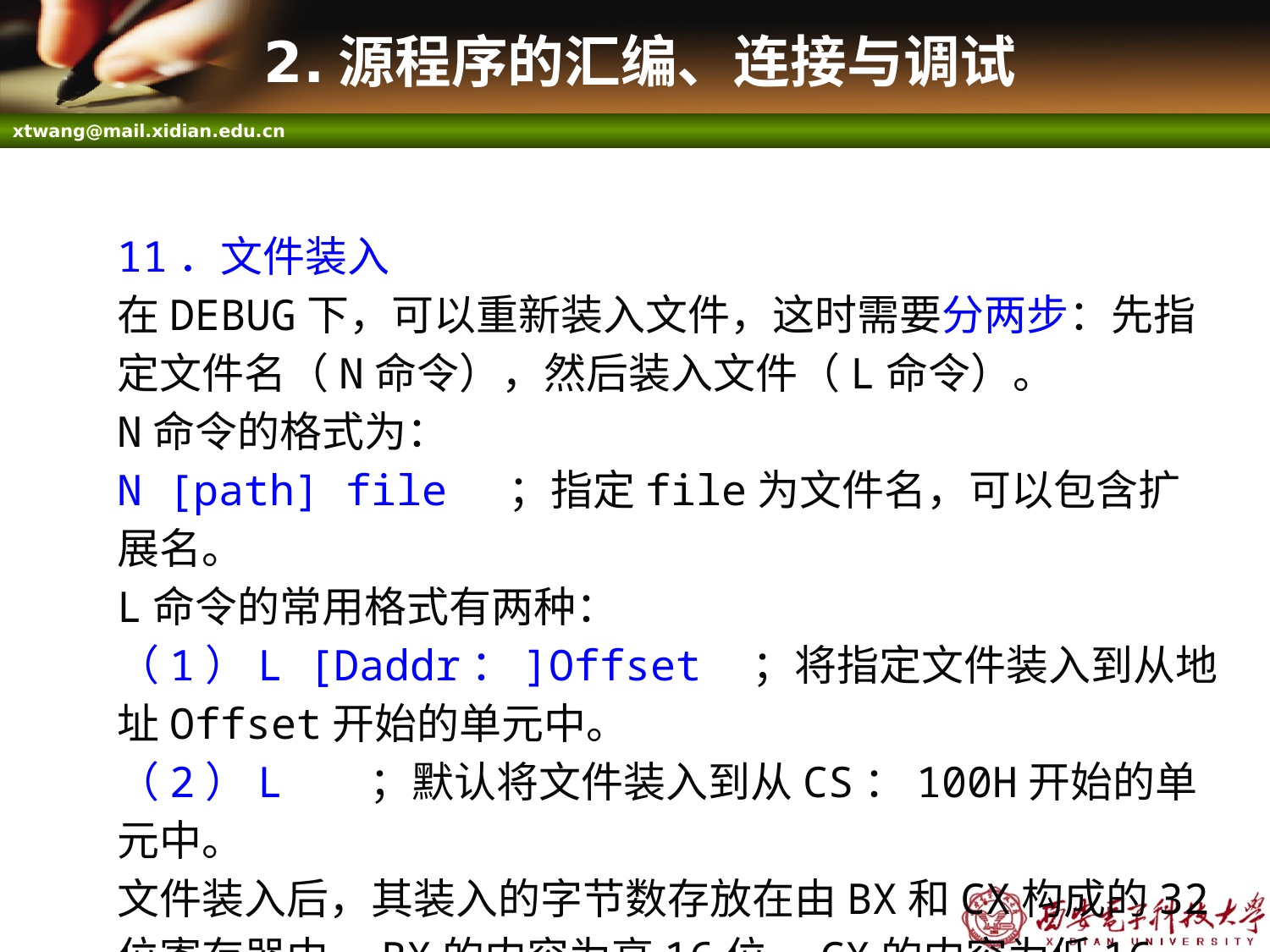

# 2.源程序的汇编、连接与调试
11．文件装入
在DEBUG下，可以重新装入文件，这时需要分两步：先指定文件名（N命令），然后装入文件（L命令）。
N命令的格式为：
N [path] file  ；指定file为文件名，可以包含扩展名。
L命令的常用格式有两种：
（1）L [Daddr：]Offset	；将指定文件装入到从地址Offset开始的单元中。
（2）L   ；默认将文件装入到从CS：100H开始的单元中。
文件装入后，其装入的字节数存放在由BX和CX构成的32位寄存器中，BX的内容为高16位，CX的内容为低16位。